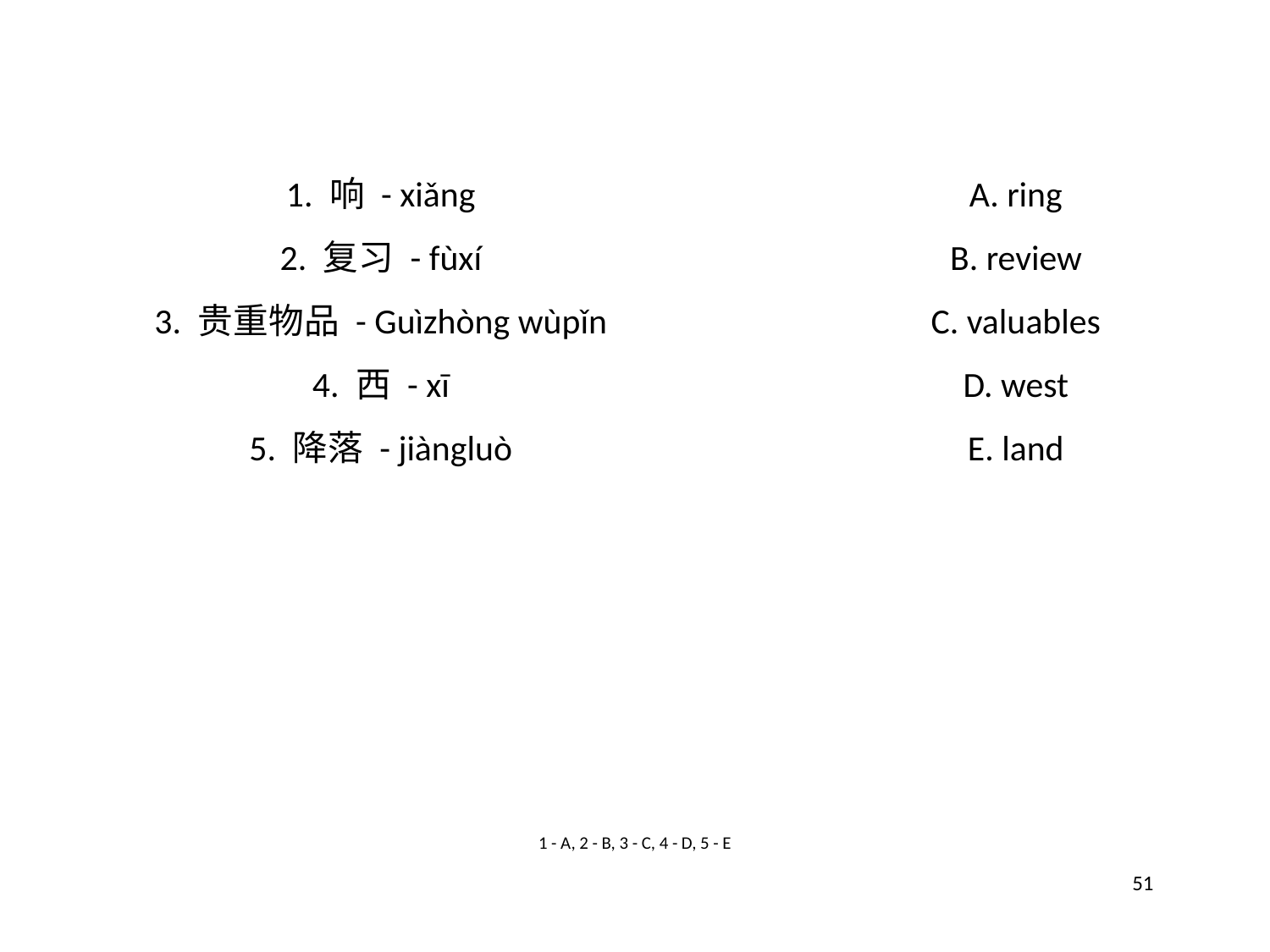

1. 响 - xiǎng

A. ring

2. 复习 - fùxí

B. review

3. 贵重物品 - Guìzhòng wùpǐn

C. valuables

4. 西 - xī

D. west

5. 降落 - jiàngluò

E. land
1 - A, 2 - B, 3 - C, 4 - D, 5 - E

51